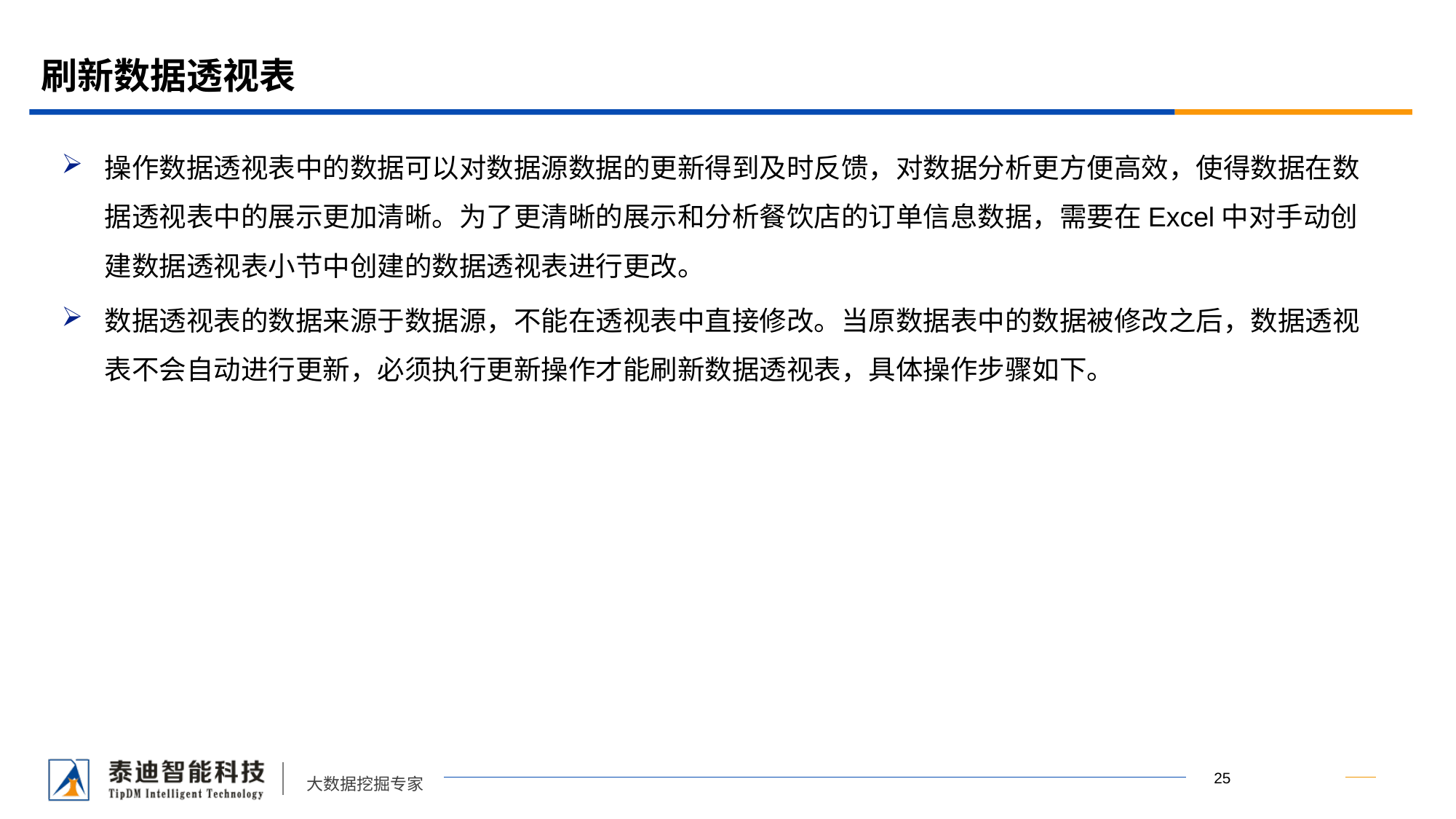

# 刷新数据透视表
操作数据透视表中的数据可以对数据源数据的更新得到及时反馈，对数据分析更方便高效，使得数据在数据透视表中的展示更加清晰。为了更清晰的展示和分析餐饮店的订单信息数据，需要在Excel中对手动创建数据透视表小节中创建的数据透视表进行更改。
数据透视表的数据来源于数据源，不能在透视表中直接修改。当原数据表中的数据被修改之后，数据透视表不会自动进行更新，必须执行更新操作才能刷新数据透视表，具体操作步骤如下。